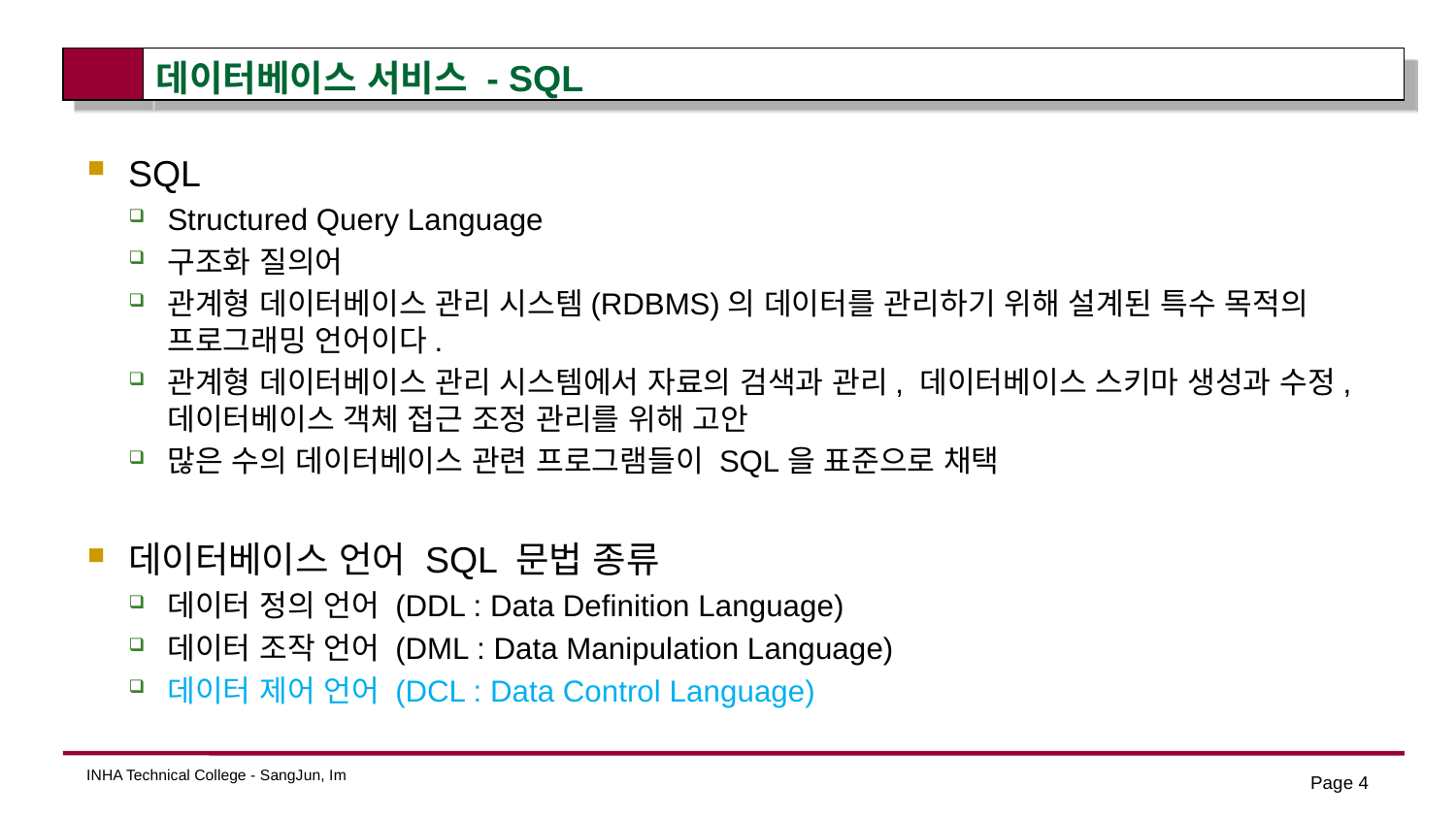

# 데이터베이스 서비스 - SQL
SQL
Structured Query Language
구조화 질의어
관계형 데이터베이스 관리 시스템(RDBMS)의 데이터를 관리하기 위해 설계된 특수 목적의 프로그래밍 언어이다.
관계형 데이터베이스 관리 시스템에서 자료의 검색과 관리, 데이터베이스 스키마 생성과 수정, 데이터베이스 객체 접근 조정 관리를 위해 고안
많은 수의 데이터베이스 관련 프로그램들이 SQL을 표준으로 채택

데이터베이스 언어 SQL 문법 종류
데이터 정의 언어 (DDL : Data Definition Language)
데이터 조작 언어 (DML : Data Manipulation Language)
데이터 제어 언어 (DCL : Data Control Language)

Page 4